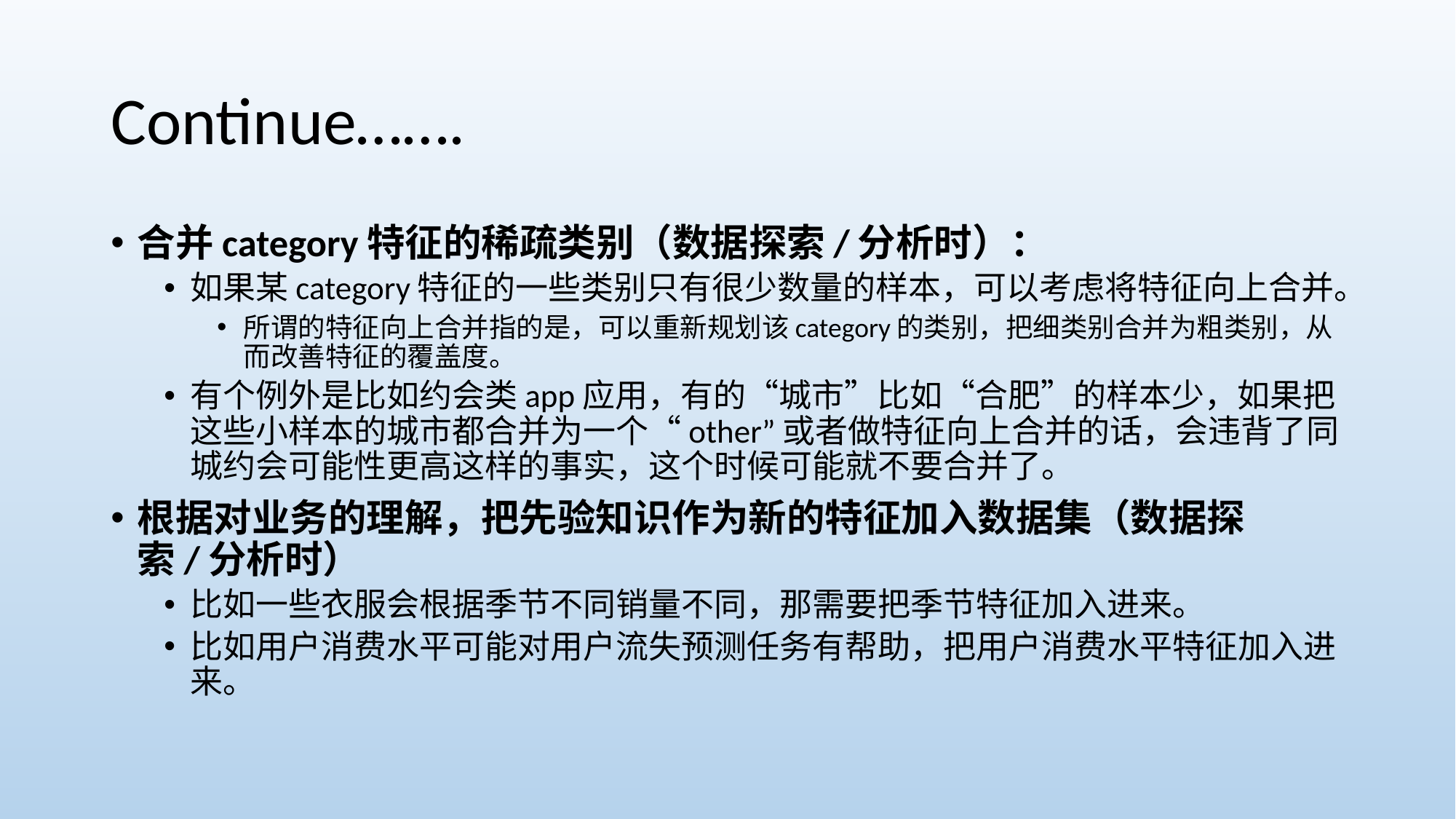

# Continue…….
合并category特征的稀疏类别（数据探索/分析时）：
如果某category特征的一些类别只有很少数量的样本，可以考虑将特征向上合并。
所谓的特征向上合并指的是，可以重新规划该category的类别，把细类别合并为粗类别，从而改善特征的覆盖度。
有个例外是比如约会类app应用，有的“城市”比如“合肥”的样本少，如果把这些小样本的城市都合并为一个“other”或者做特征向上合并的话，会违背了同城约会可能性更高这样的事实，这个时候可能就不要合并了。
根据对业务的理解，把先验知识作为新的特征加入数据集（数据探索/分析时）
比如一些衣服会根据季节不同销量不同，那需要把季节特征加入进来。
比如用户消费水平可能对用户流失预测任务有帮助，把用户消费水平特征加入进来。